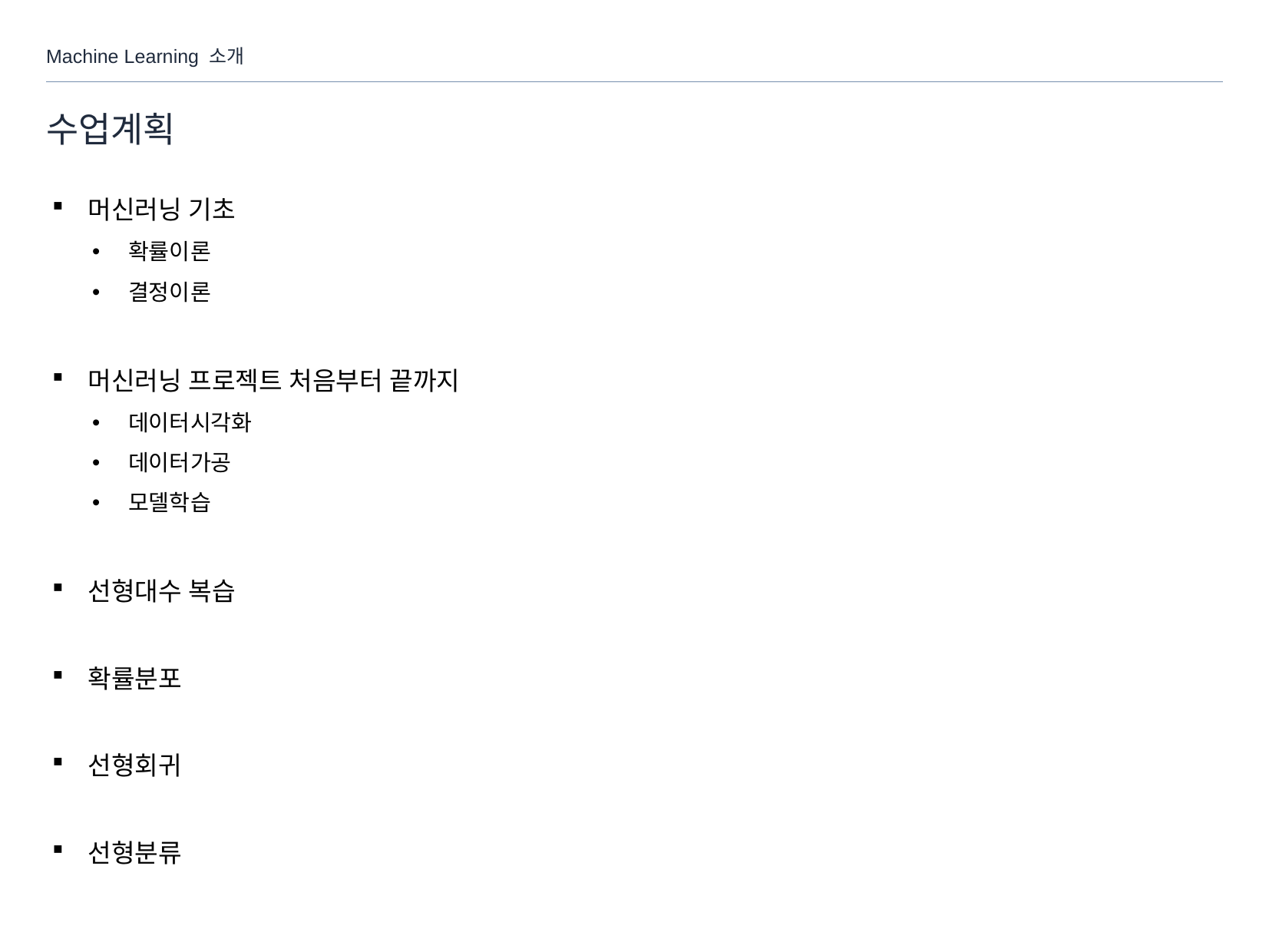

Machine Learning 소개
# 수업계획

머신러닝 기초
확률이론
결정이론

머신러닝 프로젝트 처음부터 끝까지
데이터시각화
데이터가공
모델학습

선형대수 복습

확률분포

선형회귀

선형분류